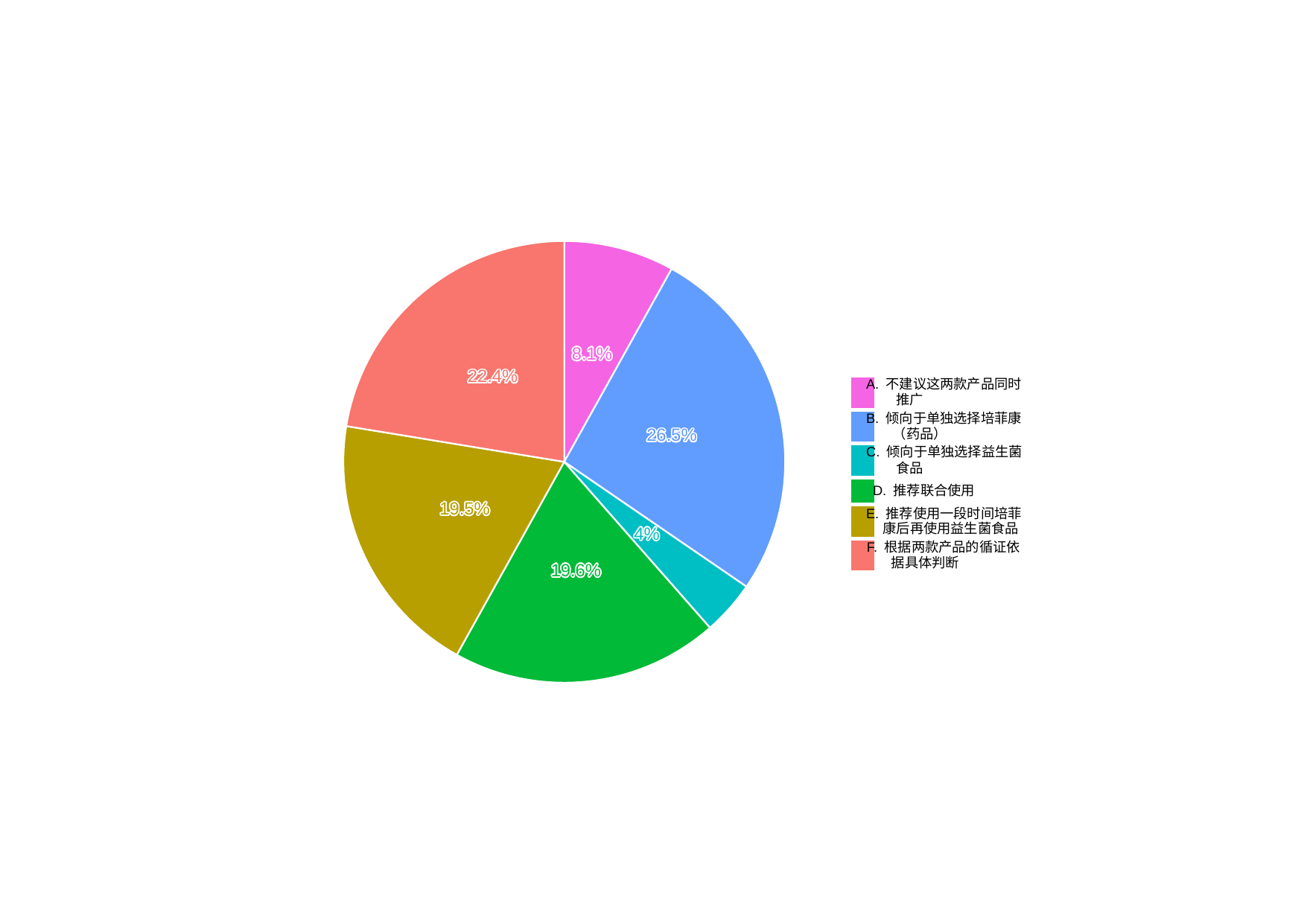

8.1%
8.1%
8.1%
8.1%
8.1%
8.1%
8.1%
8.1%
8.1%
8.1%
8.1%
8.1%
8.1%
8.1%
8.1%
8.1%
8.1%
22.4%
22.4%
22.4%
22.4%
22.4%
22.4%
22.4%
22.4%
22.4%
22.4%
22.4%
22.4%
22.4%
22.4%
22.4%
22.4%
22.4%

A. 不建议这两款产品同时
    推广

B. 倾向于单独选择培菲康

26.5%
26.5%
26.5%
26.5%
26.5%
26.5%
26.5%
26.5%
26.5%
26.5%
26.5%
26.5%
    （药品）
26.5%
26.5%
26.5%
26.5%
26.5%

C. 倾向于单独选择益生菌

    食品

D. 推荐联合使用
19.5%
19.5%
19.5%
19.5%
19.5%
19.5%
19.5%
19.5%
19.5%
19.5%
19.5%
19.5%
19.5%
19.5%
19.5%
19.5%
19.5%

E. 推荐使用一段时间培菲
    康后再使用益生菌食品
4%
4%
4%
4%
4%
4%
4%
4%
4%
4%
4%
4%
4%
4%
4%
4%
4%

F. 根据两款产品的循证依
    据具体判断
19.6%
19.6%
19.6%
19.6%
19.6%
19.6%
19.6%
19.6%
19.6%
19.6%
19.6%
19.6%
19.6%
19.6%
19.6%
19.6%
19.6%